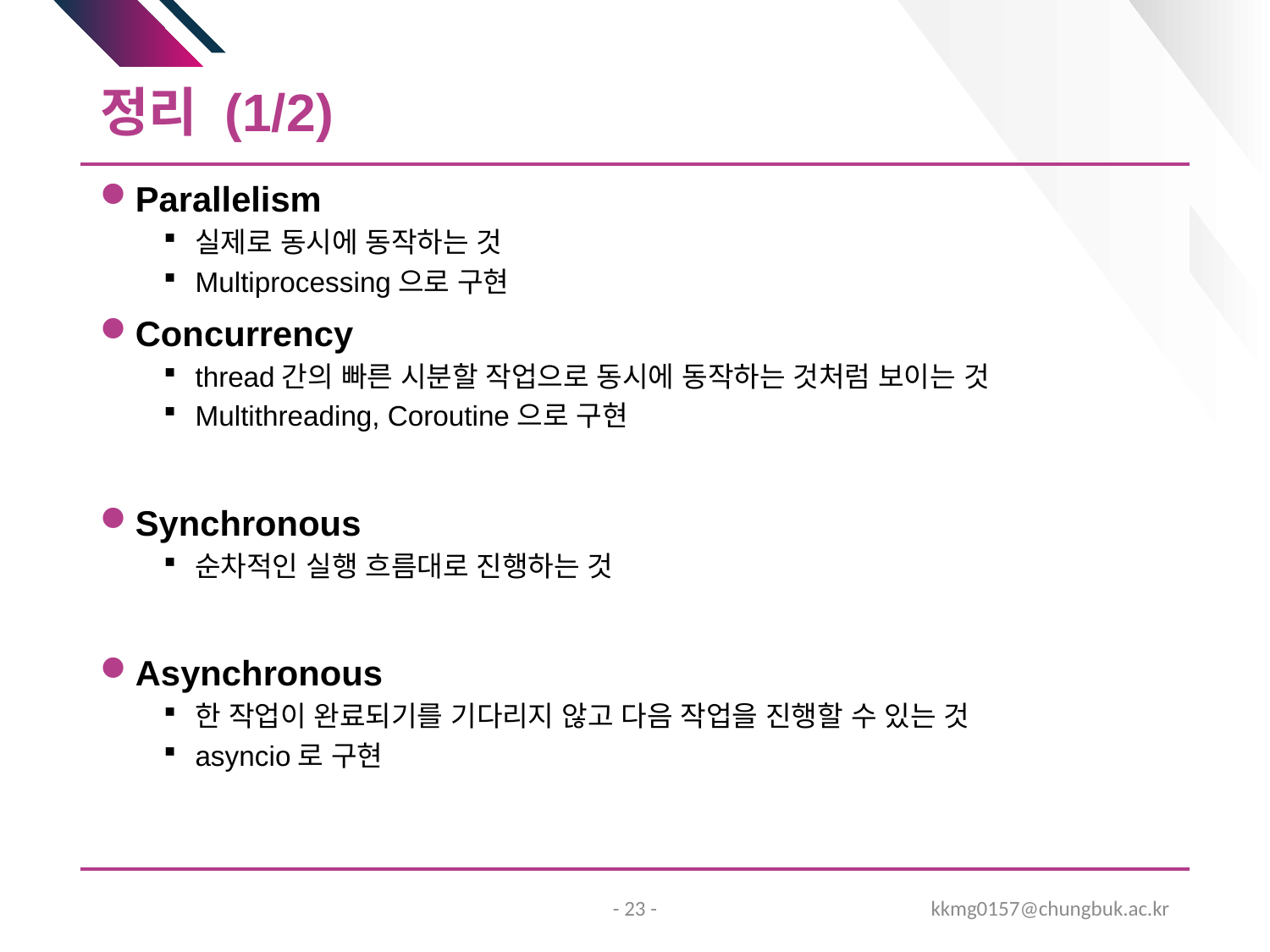

# 정리 (1/2)
Parallelism
실제로 동시에 동작하는 것
Multiprocessing으로 구현
Concurrency
thread간의 빠른 시분할 작업으로 동시에 동작하는 것처럼 보이는 것
Multithreading, Coroutine으로 구현

Synchronous
순차적인 실행 흐름대로 진행하는 것

Asynchronous
한 작업이 완료되기를 기다리지 않고 다음 작업을 진행할 수 있는 것
asyncio로 구현
- 23 -
kkmg0157@chungbuk.ac.kr